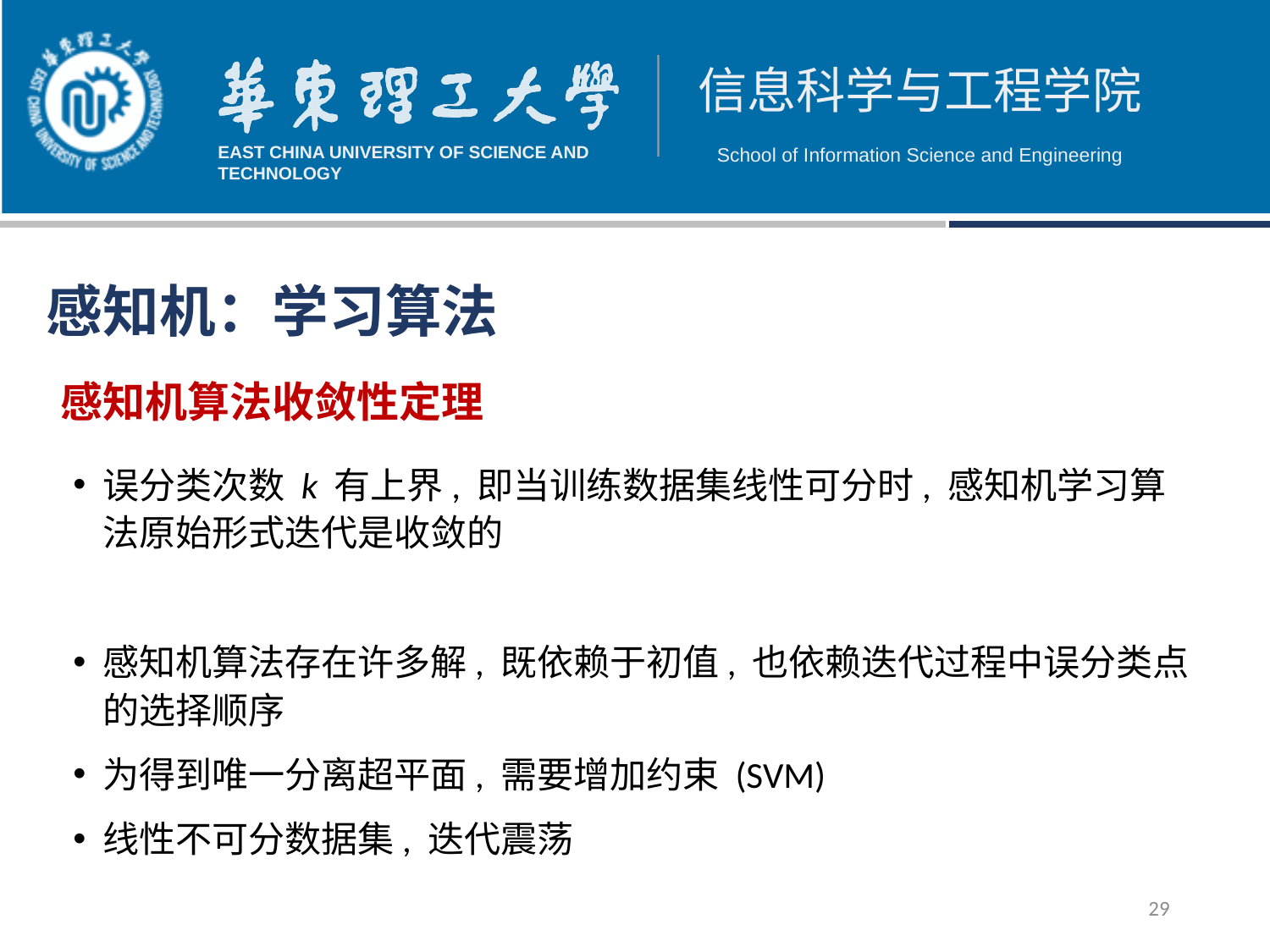

感知机：学习算法
感知机算法收敛性定理
误分类次数 k 有上界, 即当训练数据集线性可分时, 感知机学习算法原始形式迭代是收敛的

感知机算法存在许多解, 既依赖于初值, 也依赖迭代过程中误分类点的选择顺序
为得到唯一分离超平面, 需要增加约束 (SVM)
线性不可分数据集, 迭代震荡
29